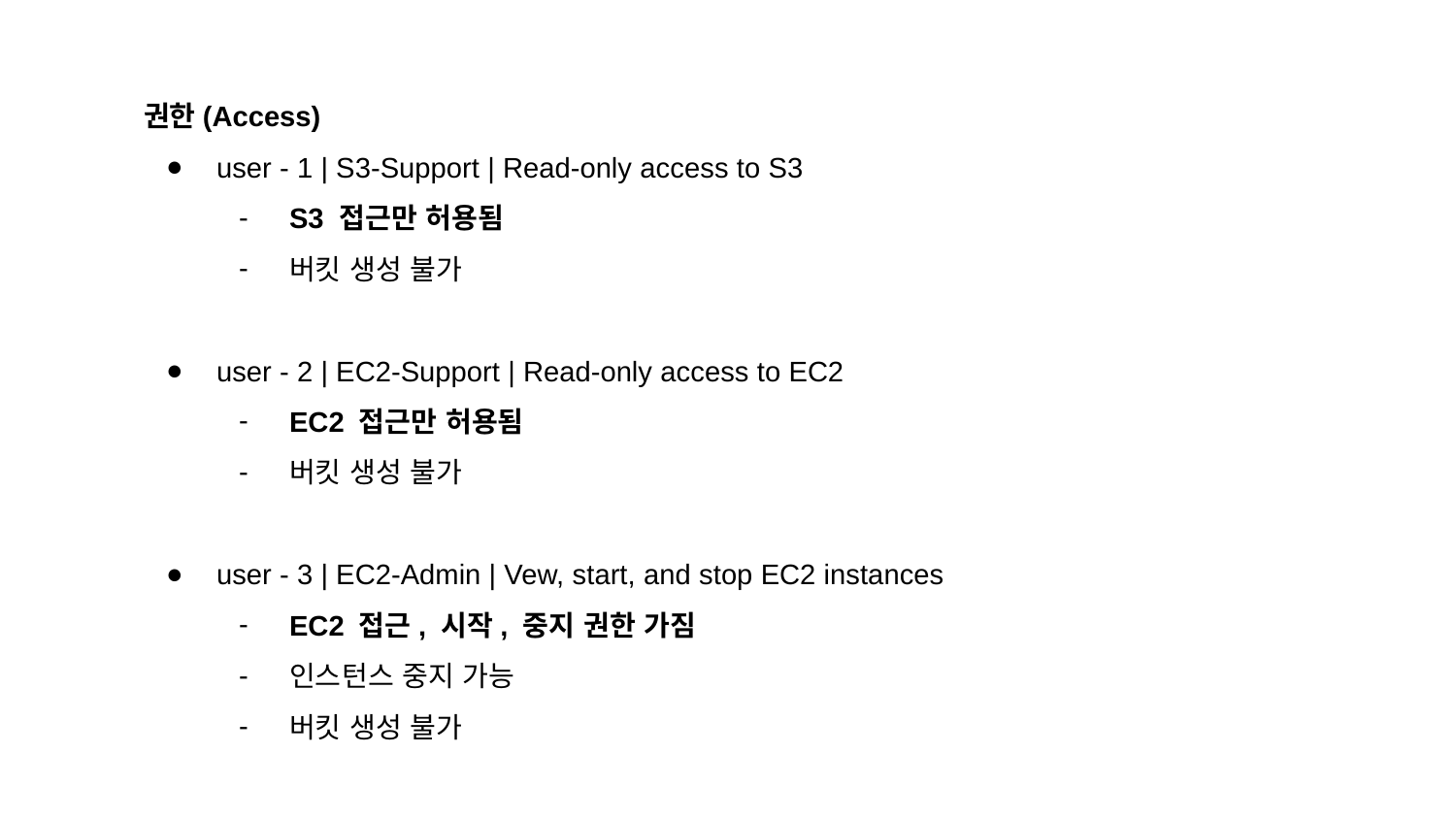

권한(Access)
user - 1 | S3-Support | Read-only access to S3
S3 접근만 허용됨
버킷 생성 불가

user - 2 | EC2-Support | Read-only access to EC2
EC2 접근만 허용됨
버킷 생성 불가

user - 3 | EC2-Admin | Vew, start, and stop EC2 instances
EC2 접근, 시작, 중지 권한 가짐
인스턴스 중지 가능
버킷 생성 불가